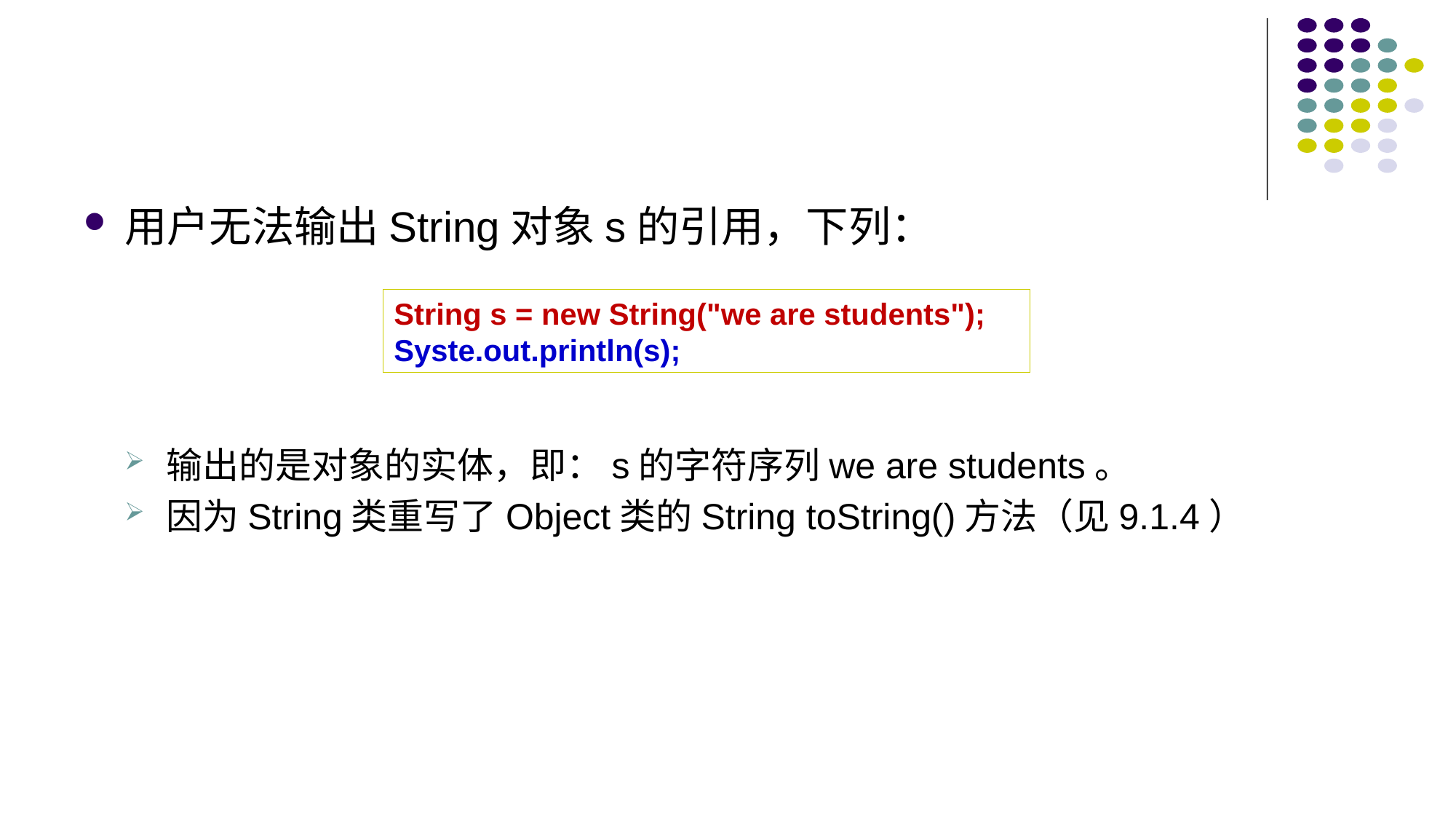

#
用户无法输出String对象s的引用，下列：

输出的是对象的实体，即：s的字符序列we are students。
因为String类重写了Object类的String toString()方法（见9.1.4）

String s = new String("we are students");
Syste.out.println(s);
15